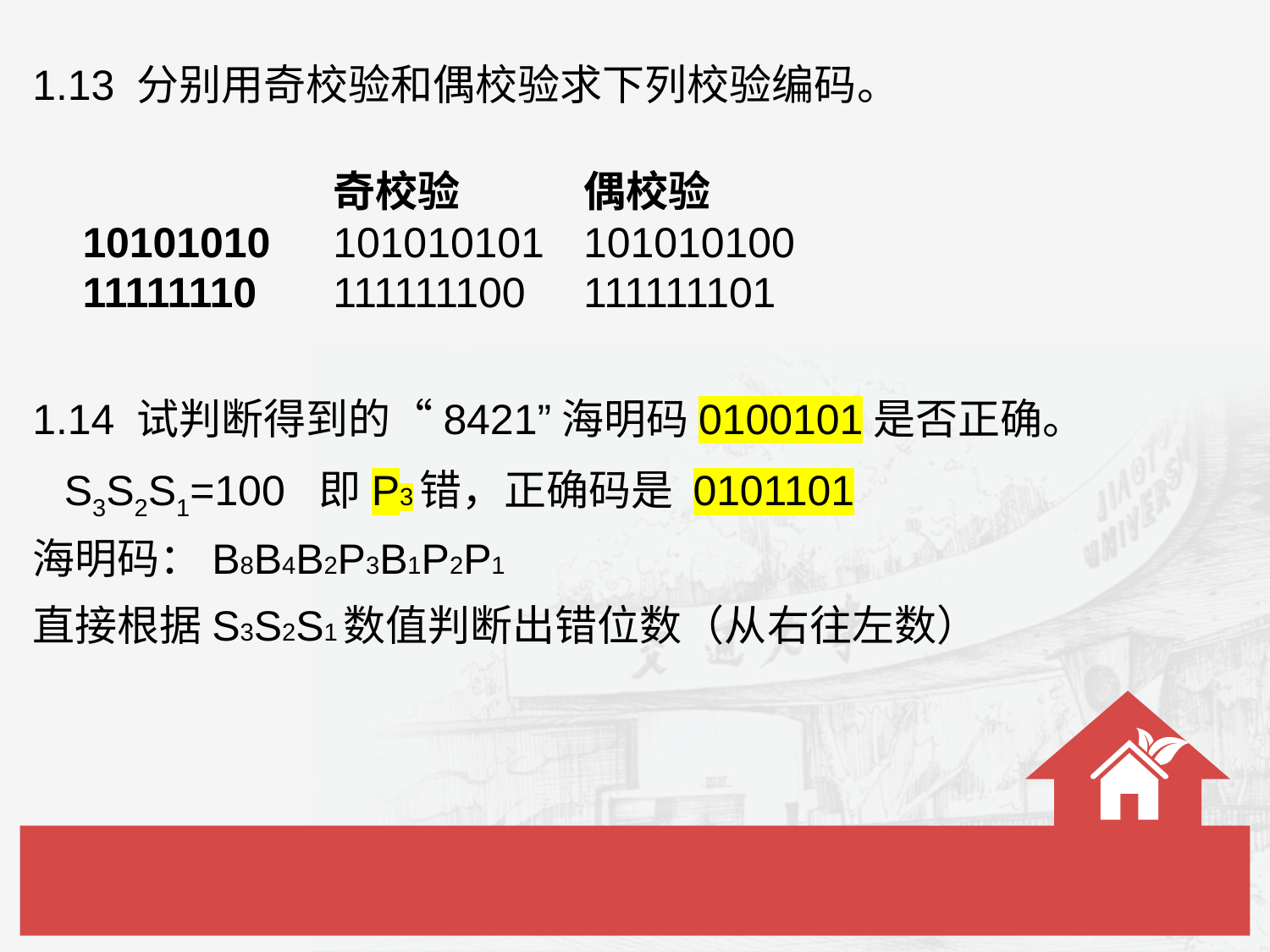

1.13 分别用奇校验和偶校验求下列校验编码。

1.14 试判断得到的“8421”海明码0100101是否正确。
	S3S2S1=100  即P3错，正确码是 0101101
海明码：B8B4B2P3B1P2P1
直接根据S3S2S1数值判断出错位数（从右往左数）
|  | 奇校验 | 偶校验 |
| --- | --- | --- |
| 10101010 | 101010101 | 101010100 |
| 11111110 | 111111100 | 111111101 |